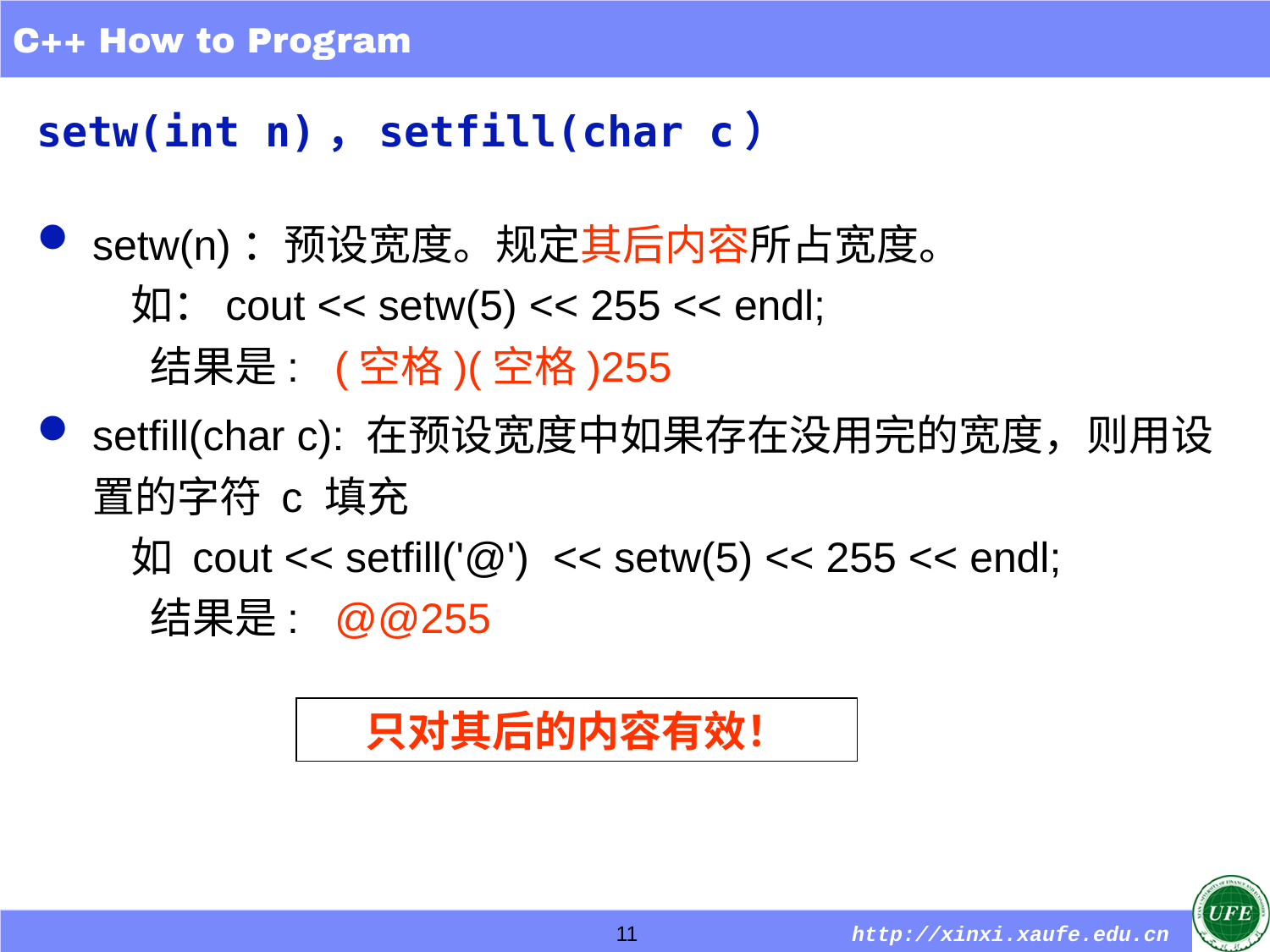

# setw(int n)，setfill(char c）
setw(n)：预设宽度。规定其后内容所占宽度。
    如：cout << setw(5) << 255 << endl;
    结果是:   (空格)(空格)255
setfill(char c): 在预设宽度中如果存在没用完的宽度，则用设置的字符 c 填充
    如 cout << setfill('@')  << setw(5) << 255 << endl;
    结果是:   @@255
只对其后的内容有效！
11